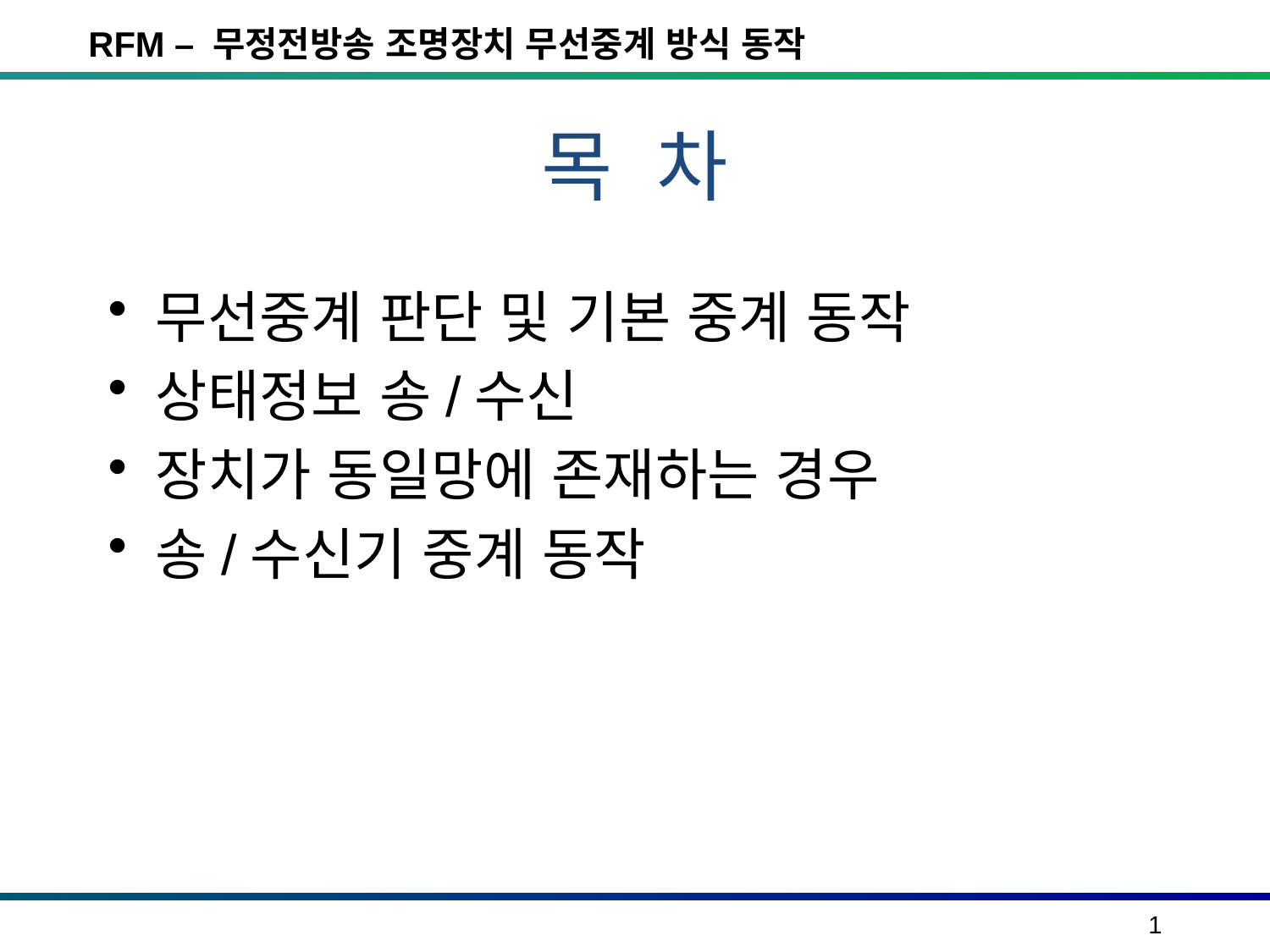

RFM – 무정전방송 조명장치 무선중계 방식 동작
# 목  차
무선중계 판단 및 기본 중계 동작
상태정보 송/수신
장치가 동일망에 존재하는 경우
송/수신기 중계 동작
1